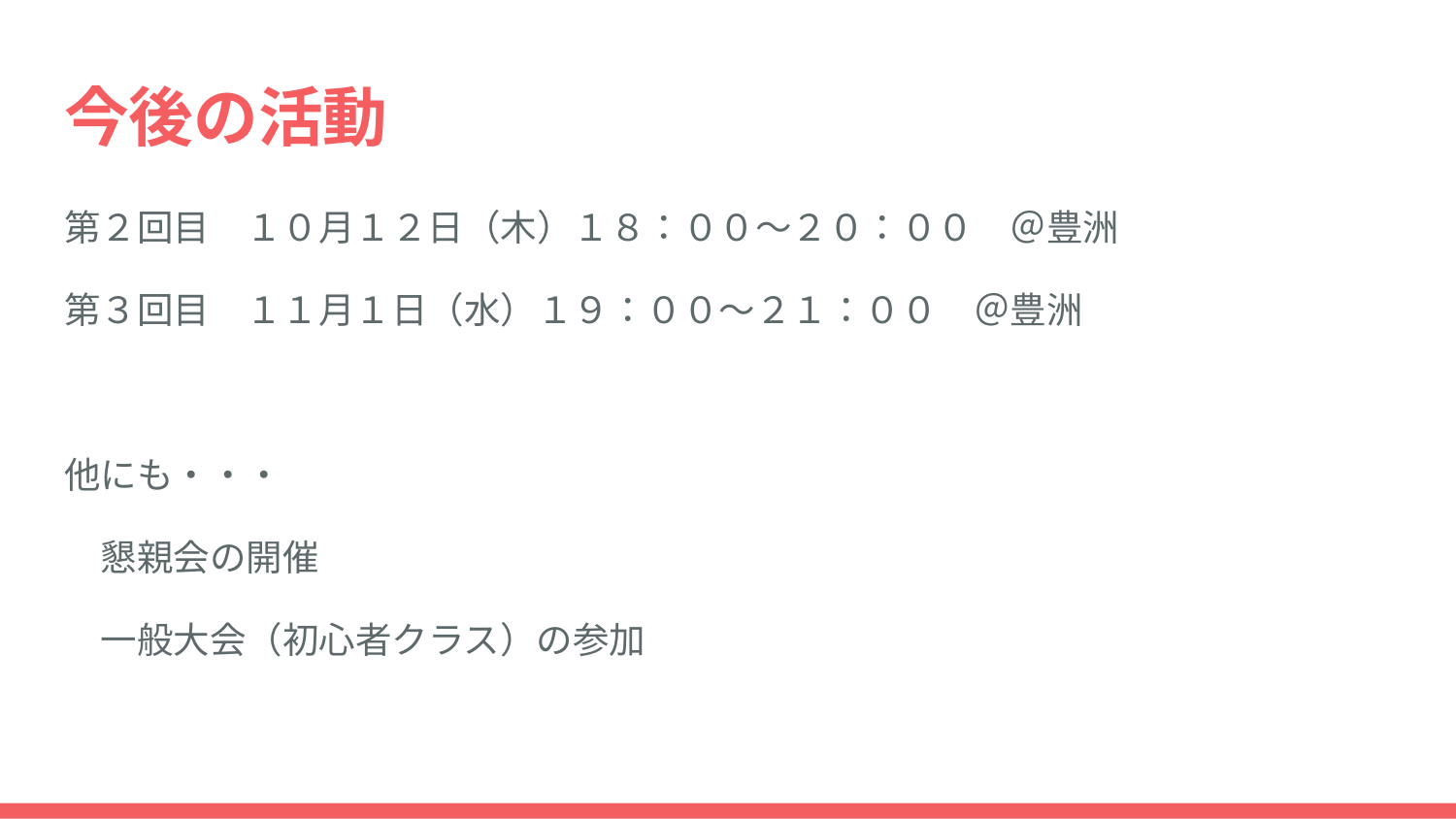

# 今後の活動
第２回目　１０月１２日（木）１８：００～２０：００　＠豊洲
第３回目　１１月１日（水）１９：００～２１：００　＠豊洲

他にも・・・
　懇親会の開催
　一般大会（初心者クラス）の参加